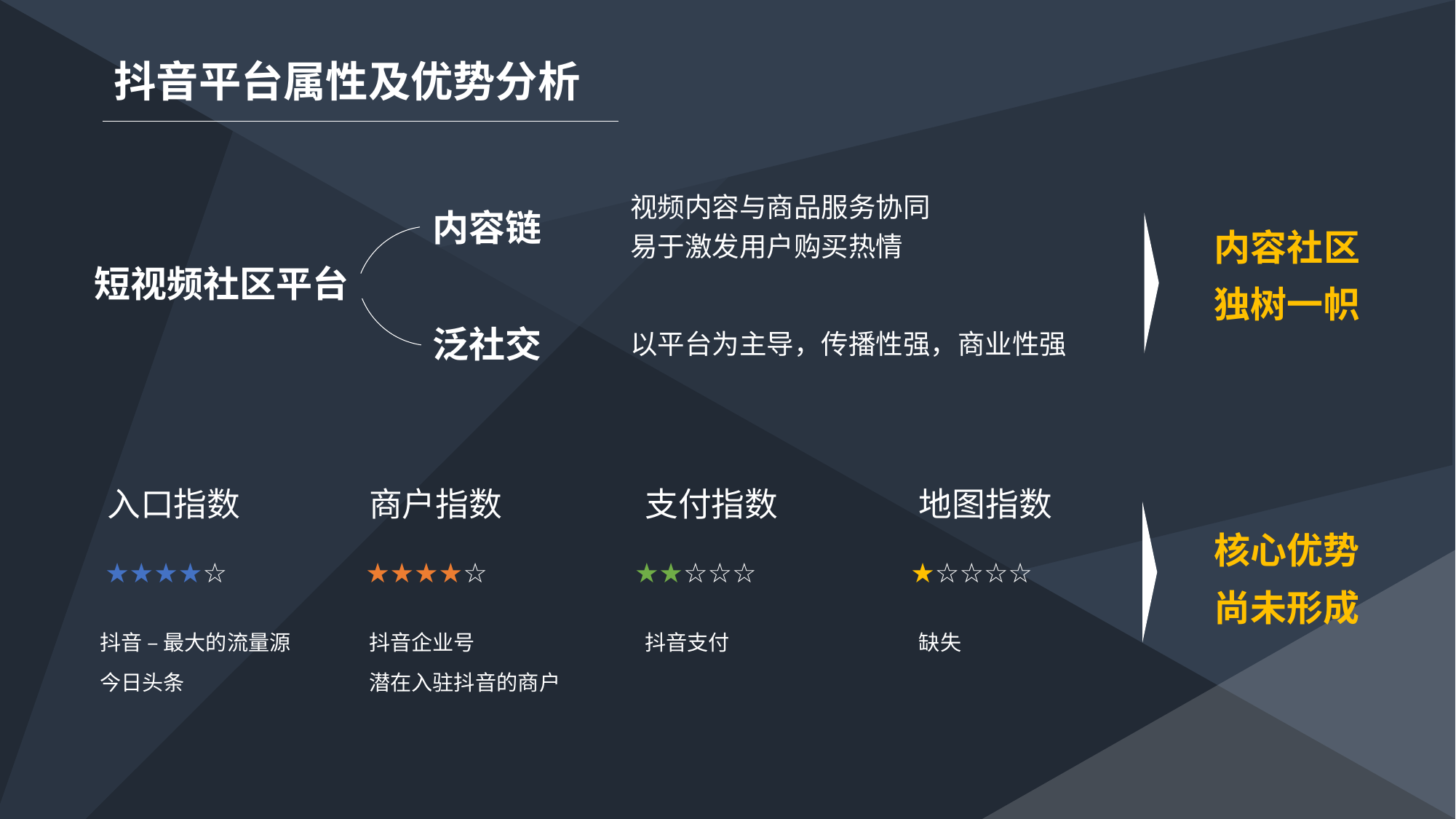

抖音平台属性及优势分析

视频内容与商品服务协同
易于激发用户购买热情

内容链
内容社区独树一帜

短视频社区平台

泛社交
以平台为主导，传播性强，商业性强
入口指数
★★★★☆
抖音 – 最大的流量源
今日头条
商户指数
★★★★☆
抖音企业号
潜在入驻抖音的商户
支付指数
★★☆☆☆
抖音支付
地图指数
★☆☆☆☆
缺失
核心优势尚未形成